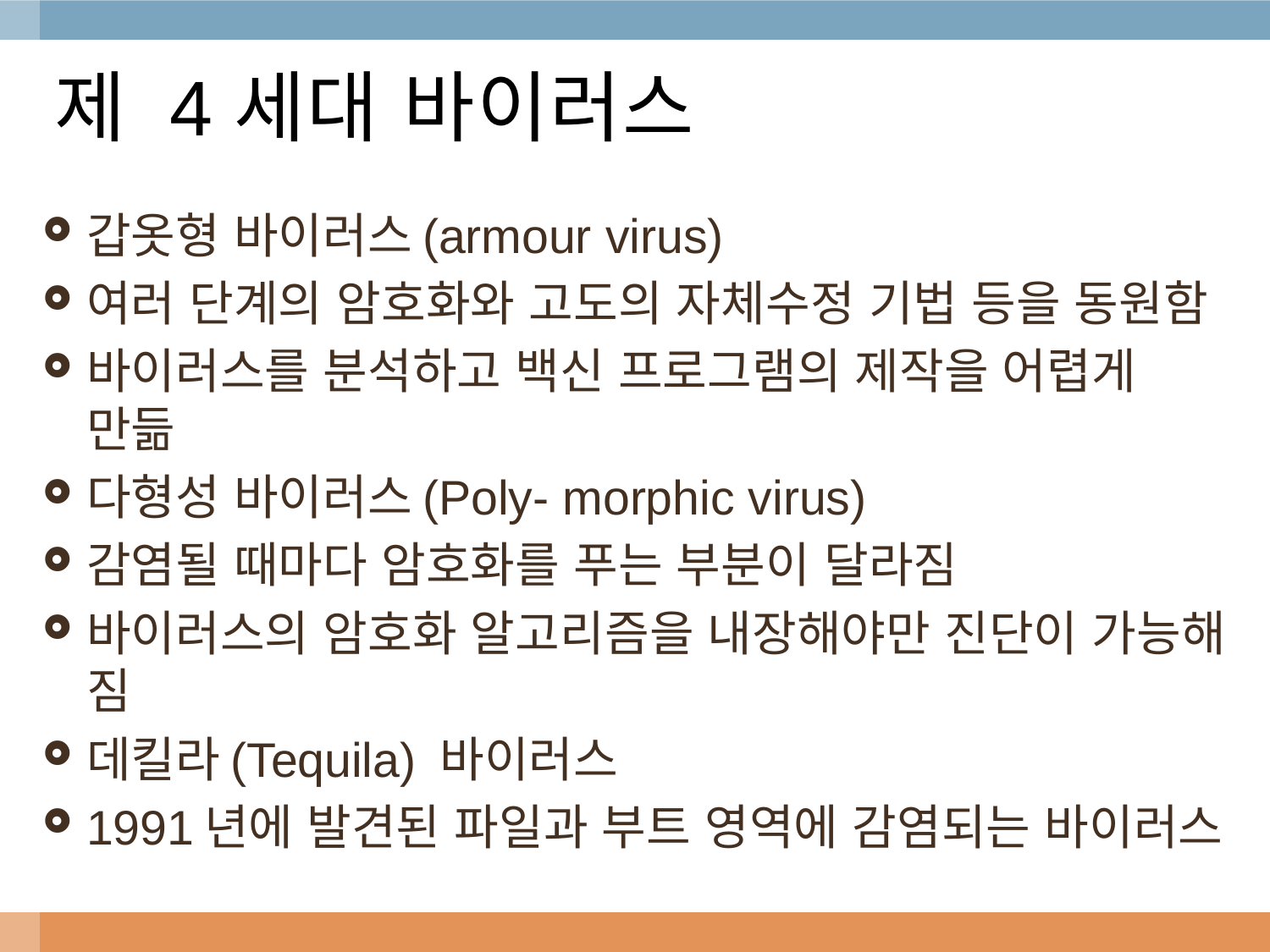

# 제 4세대 바이러스
갑옷형 바이러스(armour virus)
여러 단계의 암호화와 고도의 자체수정 기법 등을 동원함
바이러스를 분석하고 백신 프로그램의 제작을 어렵게 만듦
다형성 바이러스(Poly- morphic virus)
감염될 때마다 암호화를 푸는 부분이 달라짐
바이러스의 암호화 알고리즘을 내장해야만 진단이 가능해 짐
데킬라(Tequila) 바이러스
1991년에 발견된 파일과 부트 영역에 감염되는 바이러스